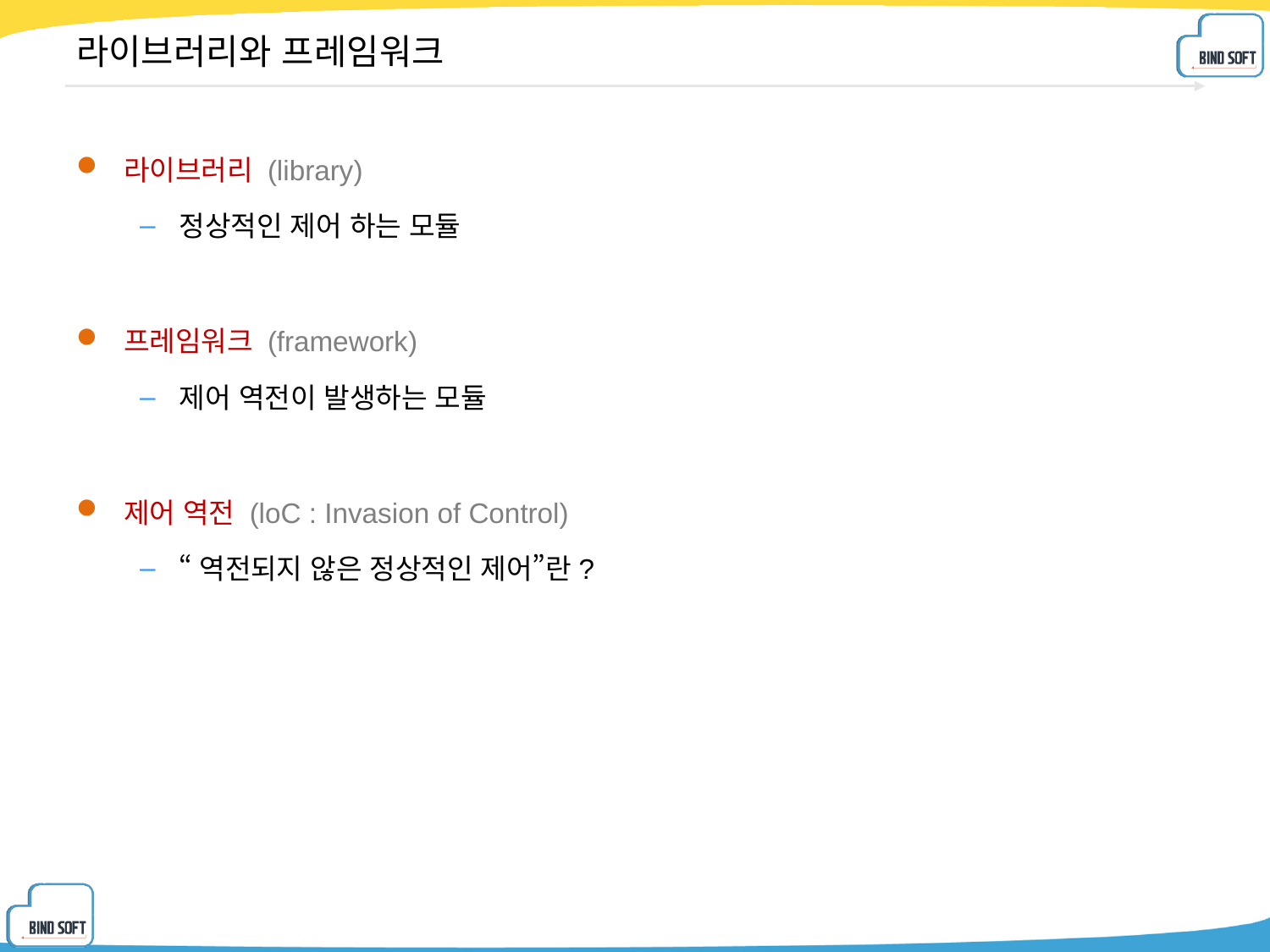

# 라이브러리와 프레임워크
라이브러리 (library)
정상적인 제어 하는 모듈

프레임워크 (framework)
제어 역전이 발생하는 모듈

제어 역전 (loC : Invasion of Control)
“역전되지 않은 정상적인 제어”란?